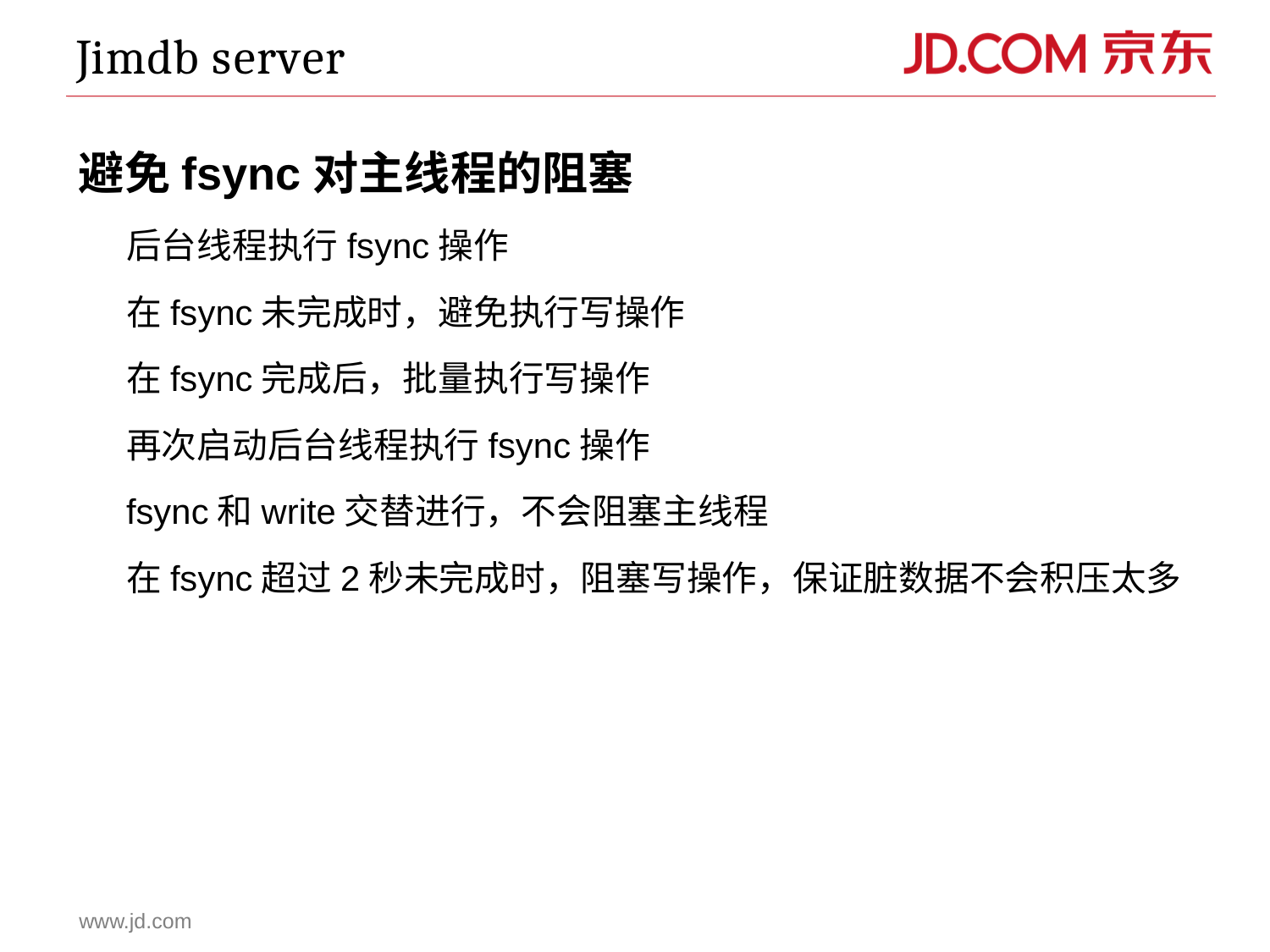

Jimdb server
避免fsync对主线程的阻塞
	后台线程执行fsync操作
	在fsync未完成时，避免执行写操作
	在fsync完成后，批量执行写操作
	再次启动后台线程执行fsync操作
	fsync和write交替进行，不会阻塞主线程
	在fsync超过2秒未完成时，阻塞写操作，保证脏数据不会积压太多